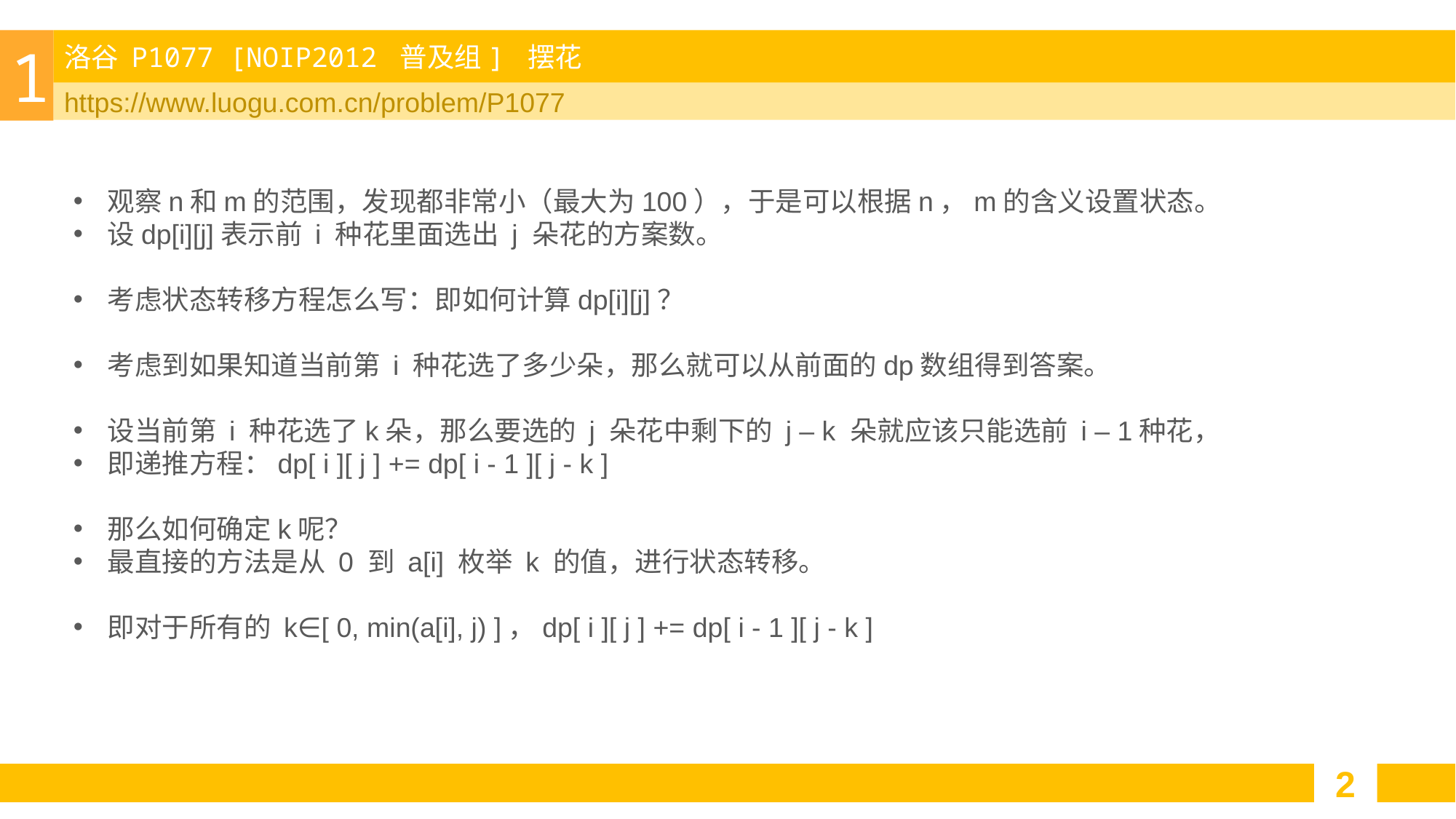

洛谷 P1077 [NOIP2012 普及组] 摆花
1
https://www.luogu.com.cn/problem/P1077
观察n和m的范围，发现都非常小（最大为100），于是可以根据n，m的含义设置状态。
设dp[i][j]表示前 i 种花里面选出 j 朵花的方案数。

考虑状态转移方程怎么写：即如何计算dp[i][j]？

考虑到如果知道当前第 i 种花选了多少朵，那么就可以从前面的dp数组得到答案。

设当前第 i 种花选了k朵，那么要选的 j 朵花中剩下的 j – k 朵就应该只能选前 i – 1种花，
即递推方程：dp[ i ][ j ] += dp[ i - 1 ][ j - k ]

那么如何确定k呢？
最直接的方法是从 0 到 a[i] 枚举 k 的值，进行状态转移。

即对于所有的 k∈[ 0, min(a[i], j) ]，dp[ i ][ j ] += dp[ i - 1 ][ j - k ]

2